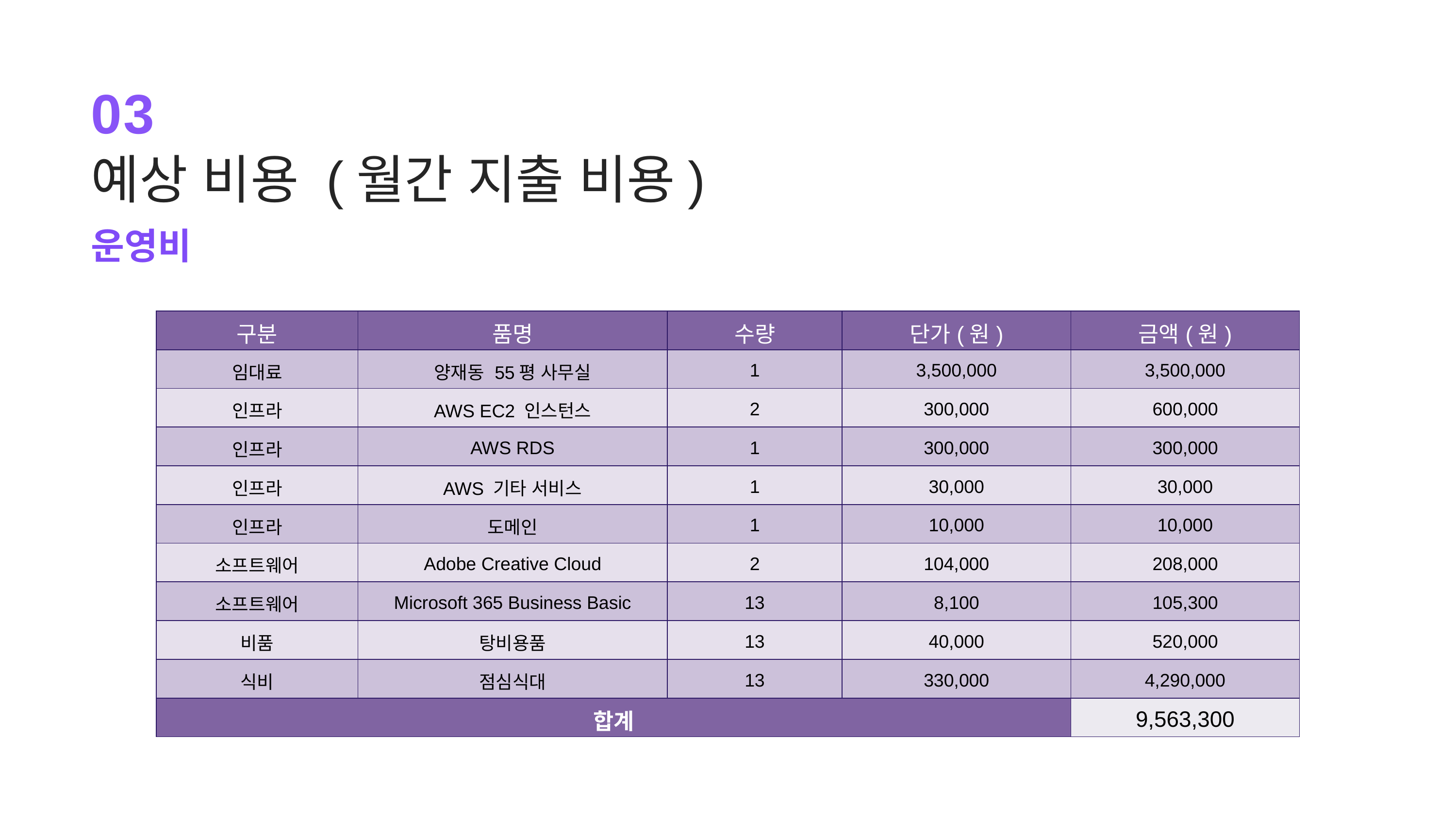

03
예상 비용 (월간 지출 비용)
운영비
| 구분 | 품명 | 수량 | 단가(원) | 금액(원) |
| --- | --- | --- | --- | --- |
| 임대료 | 양재동 55평 사무실 | 1 | 3,500,000 | 3,500,000 |
| 인프라 | AWS EC2 인스턴스 | 2 | 300,000 | 600,000 |
| 인프라 | AWS RDS | 1 | 300,000 | 300,000 |
| 인프라 | AWS 기타 서비스 | 1 | 30,000 | 30,000 |
| 인프라 | 도메인 | 1 | 10,000 | 10,000 |
| 소프트웨어 | Adobe Creative Cloud | 2 | 104,000 | 208,000 |
| 소프트웨어 | Microsoft 365 Business Basic | 13 | 8,100 | 105,300 |
| 비품 | 탕비용품 | 13 | 40,000 | 520,000 |
| 식비 | 점심식대 | 13 | 330,000 | 4,290,000 |
| 합계 |  |  |  | 9,563,300 |